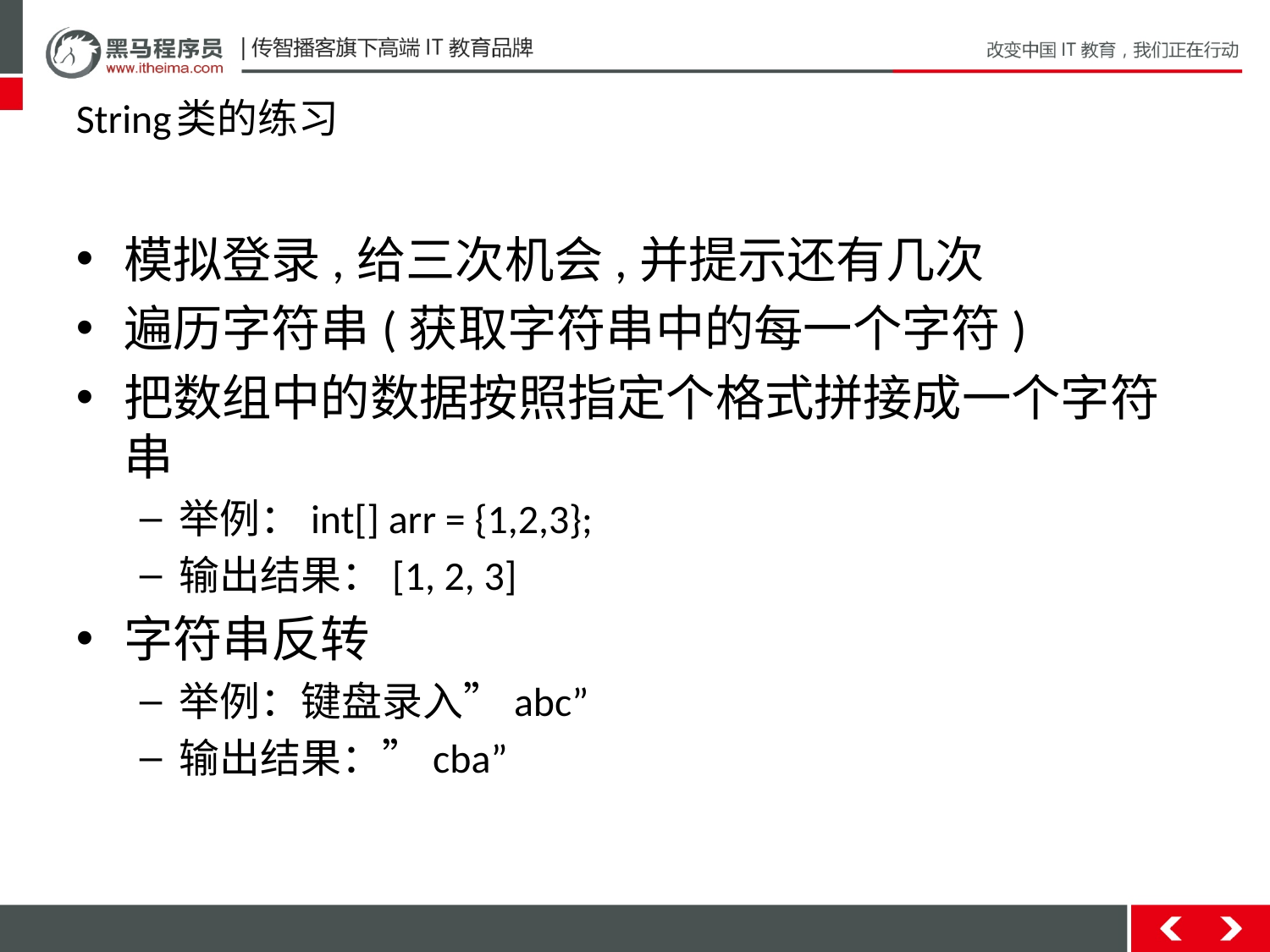

# String类的练习
模拟登录,给三次机会,并提示还有几次
遍历字符串(获取字符串中的每一个字符)
把数组中的数据按照指定个格式拼接成一个字符串
举例：int[] arr = {1,2,3};
输出结果：[1, 2, 3]
字符串反转
举例：键盘录入”abc”
输出结果：”cba”